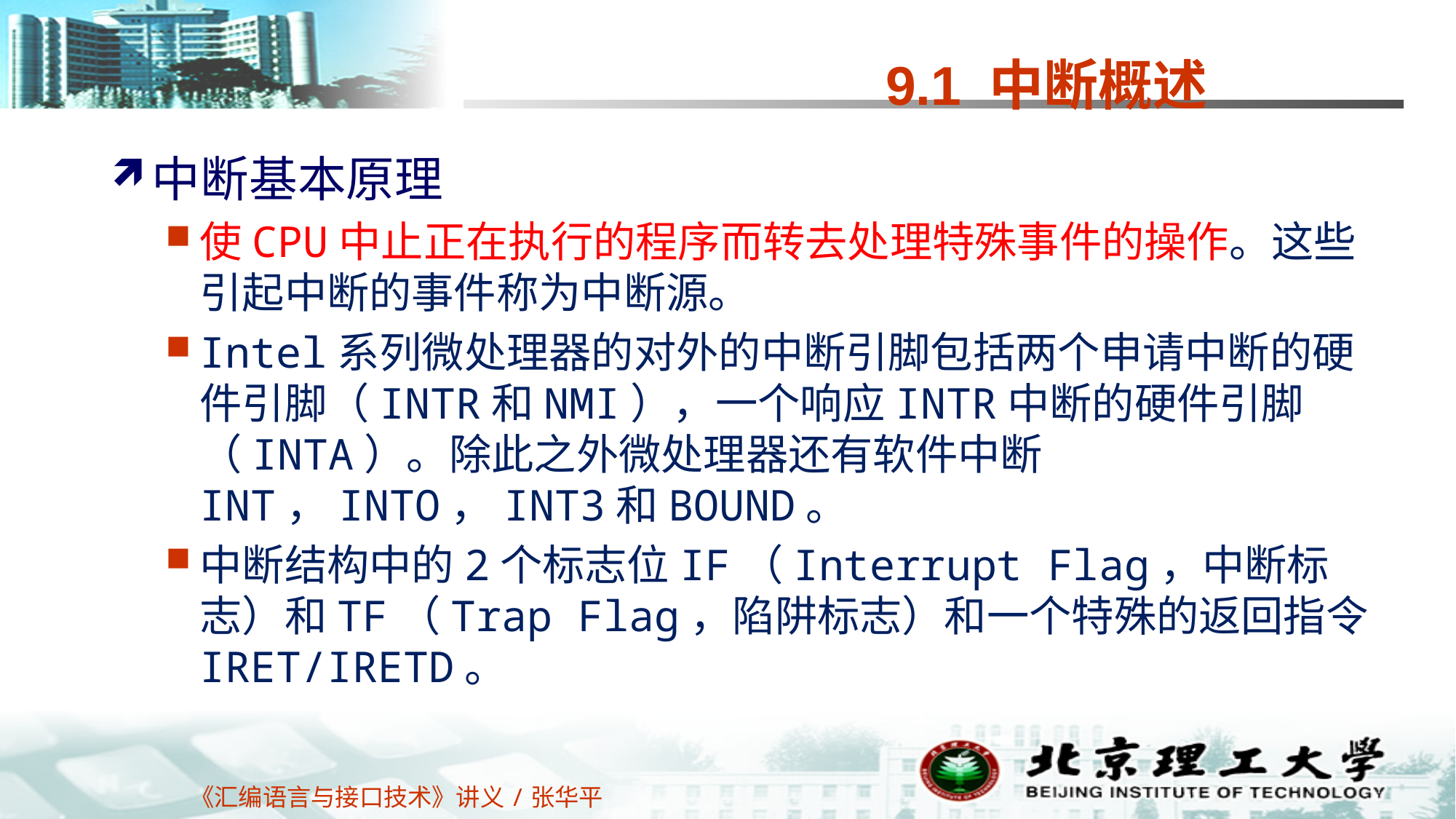

# 9.1 中断概述
中断基本原理
使CPU中止正在执行的程序而转去处理特殊事件的操作。这些引起中断的事件称为中断源。
Intel系列微处理器的对外的中断引脚包括两个申请中断的硬件引脚（INTR和NMI），一个响应INTR中断的硬件引脚（INTA）。除此之外微处理器还有软件中断INT，INTO，INT3和BOUND。
中断结构中的2个标志位IF（Interrupt Flag，中断标志）和TF（Trap Flag，陷阱标志）和一个特殊的返回指令IRET/IRETD。